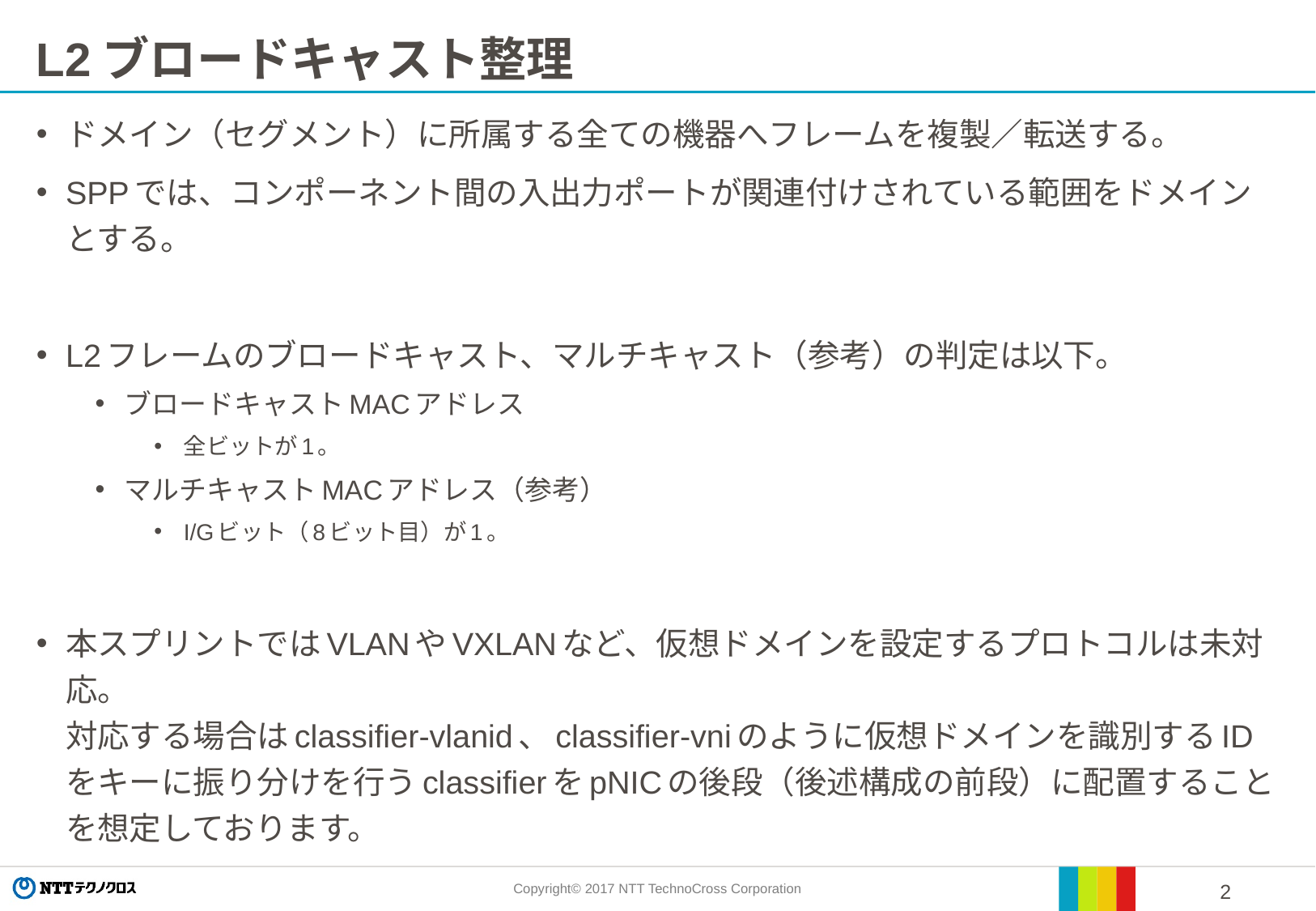

# L2ブロードキャスト整理
ドメイン（セグメント）に所属する全ての機器へフレームを複製／転送する。
SPPでは、コンポーネント間の入出力ポートが関連付けされている範囲をドメインとする。

L2フレームのブロードキャスト、マルチキャスト（参考）の判定は以下。
ブロードキャストMACアドレス
全ビットが1。
マルチキャストMACアドレス（参考）
I/Gビット（8ビット目）が1。

本スプリントではVLANやVXLANなど、仮想ドメインを設定するプロトコルは未対応。
対応する場合はclassifier-vlanid、classifier-vniのように仮想ドメインを識別するIDをキーに振り分けを行うclassifierをpNICの後段（後述構成の前段）に配置することを想定しております。